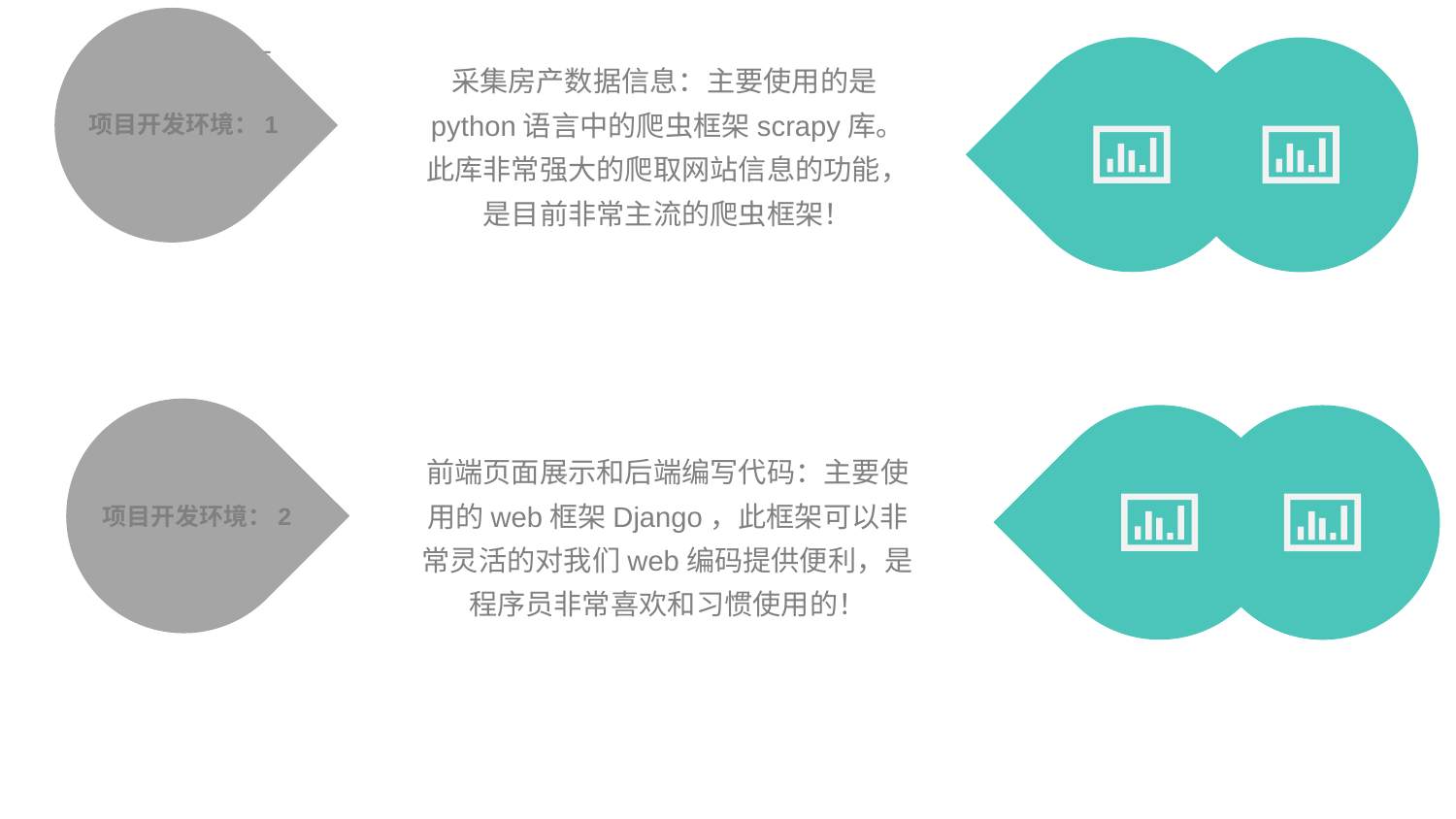

采集房产数据信息：主要使用的是python语言中的爬虫框架scrapy库。此库非常强大的爬取网站信息的功能，是目前非常主流的爬虫框架！
项目开发环境：1

前端页面展示和后端编写代码：主要使用的web框架Django，此框架可以非常灵活的对我们web编码提供便利，是程序员非常喜欢和习惯使用的！
项目开发环境
项目开发环境：2